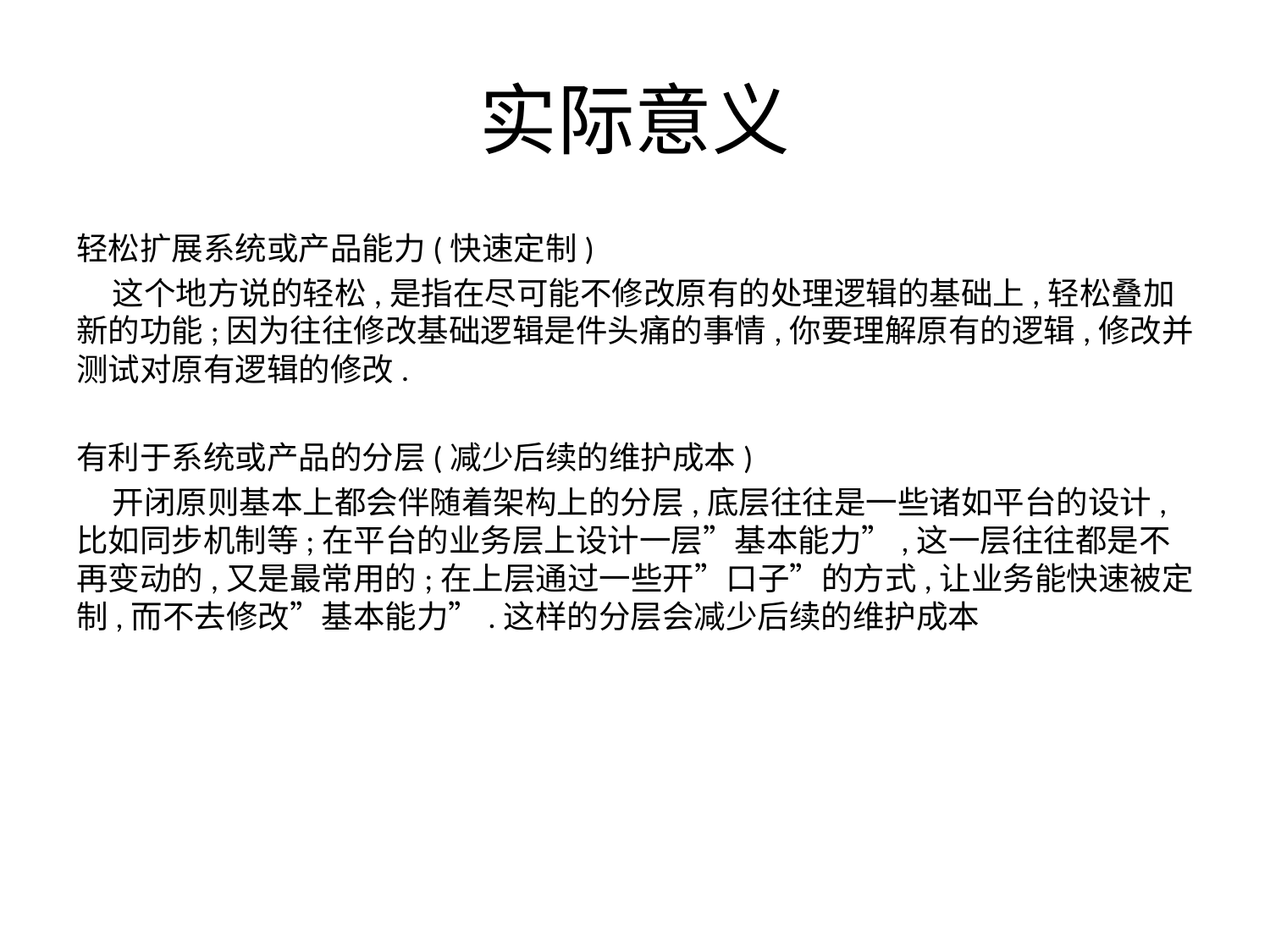

# 实际意义
轻松扩展系统或产品能力(快速定制)
    这个地方说的轻松,是指在尽可能不修改原有的处理逻辑的基础上,轻松叠加新的功能;因为往往修改基础逻辑是件头痛的事情,你要理解原有的逻辑,修改并测试对原有逻辑的修改.

有利于系统或产品的分层(减少后续的维护成本)
    开闭原则基本上都会伴随着架构上的分层,底层往往是一些诸如平台的设计,比如同步机制等;在平台的业务层上设计一层”基本能力”,这一层往往都是不再变动的,又是最常用的;在上层通过一些开”口子”的方式,让业务能快速被定制,而不去修改”基本能力”.这样的分层会减少后续的维护成本